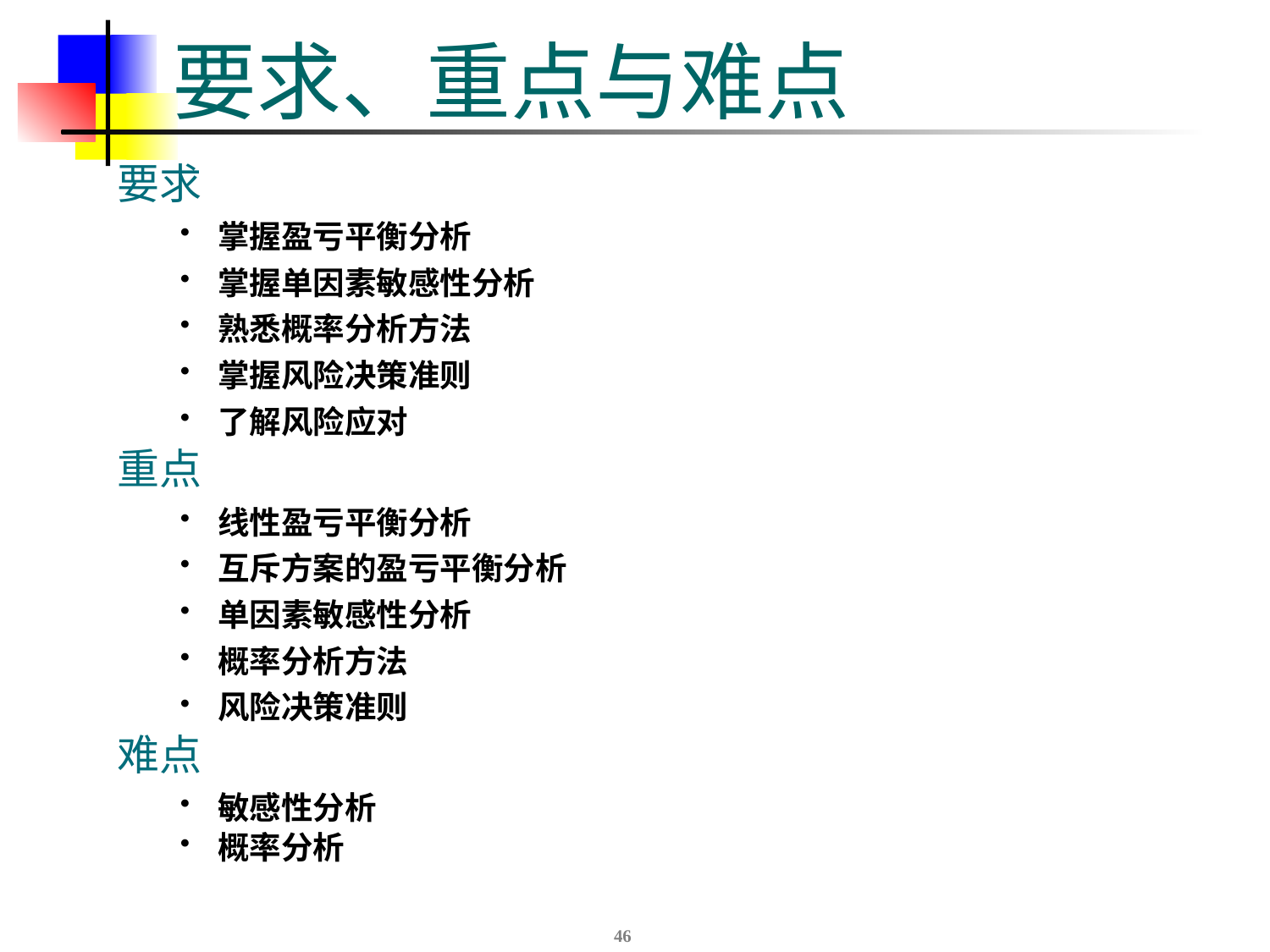

# 要求、重点与难点
要求
掌握盈亏平衡分析
掌握单因素敏感性分析
熟悉概率分析方法
掌握风险决策准则
了解风险应对
重点
线性盈亏平衡分析
互斥方案的盈亏平衡分析
单因素敏感性分析
概率分析方法
风险决策准则
难点
敏感性分析
概率分析
46